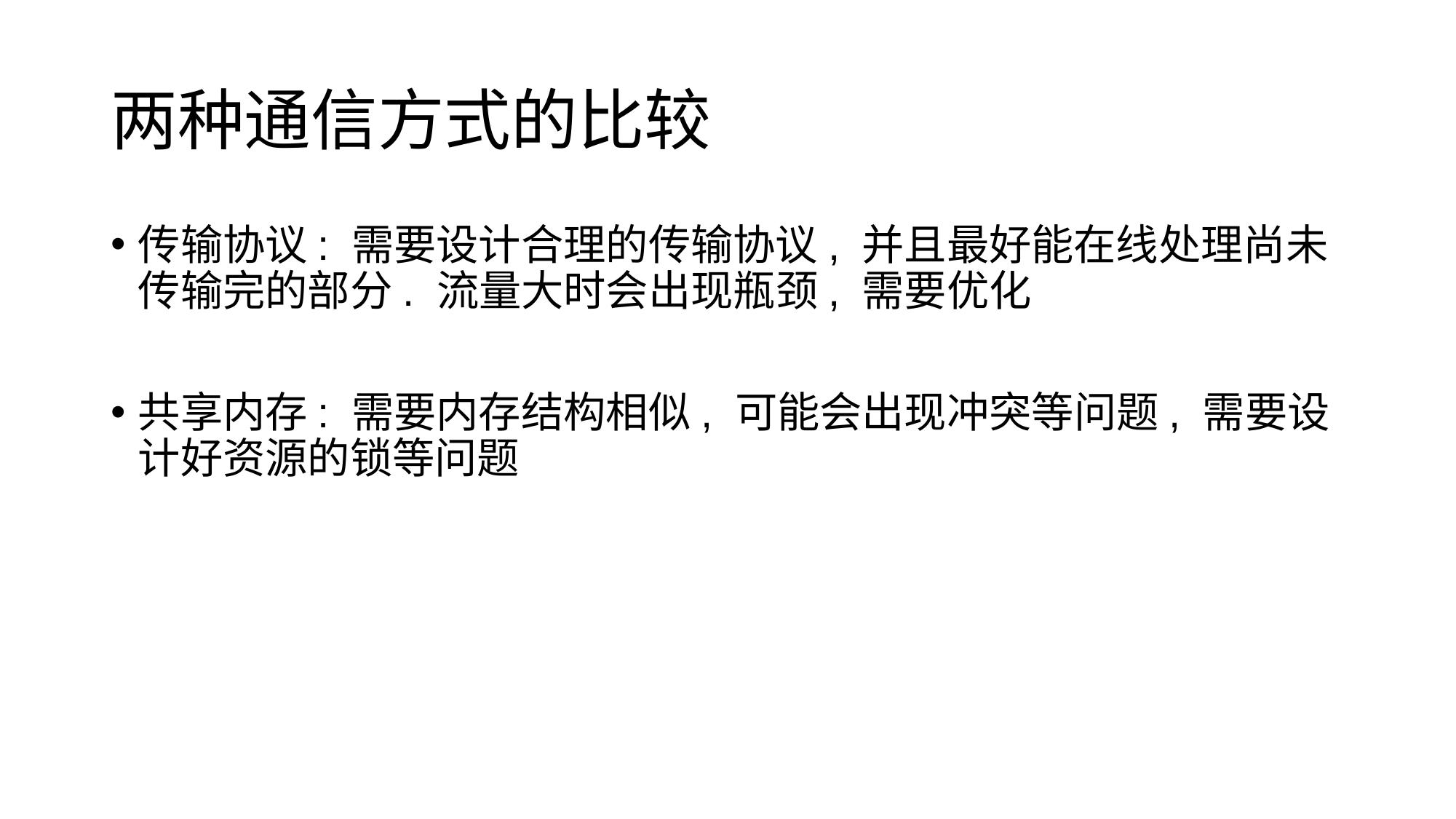

# 两种通信方式的比较
传输协议: 需要设计合理的传输协议, 并且最好能在线处理尚未传输完的部分. 流量大时会出现瓶颈, 需要优化

共享内存: 需要内存结构相似, 可能会出现冲突等问题, 需要设计好资源的锁等问题